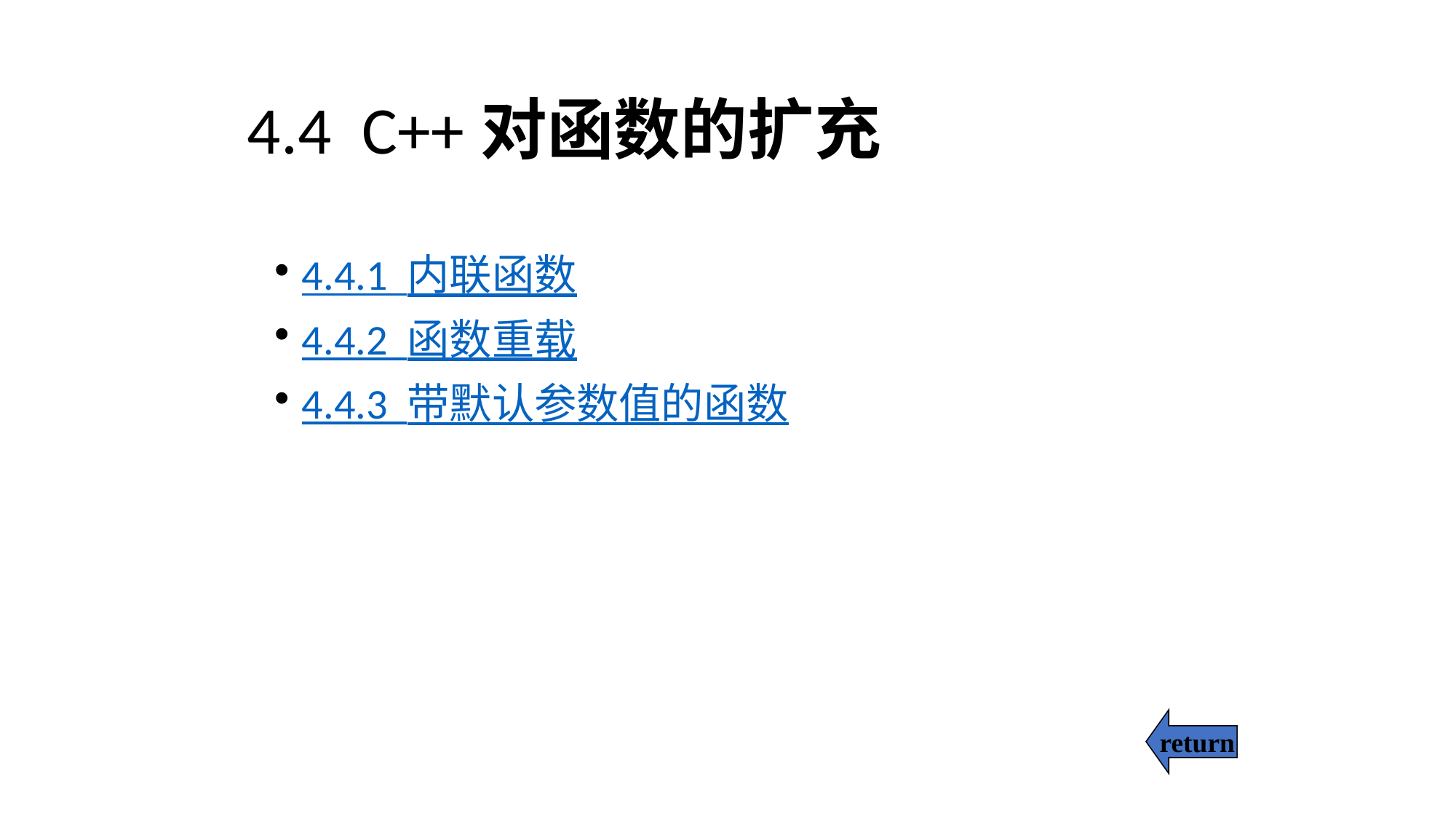

# 4.4  C++对函数的扩充
4.4.1  内联函数
4.4.2  函数重载
4.4.3  带默认参数值的函数

return